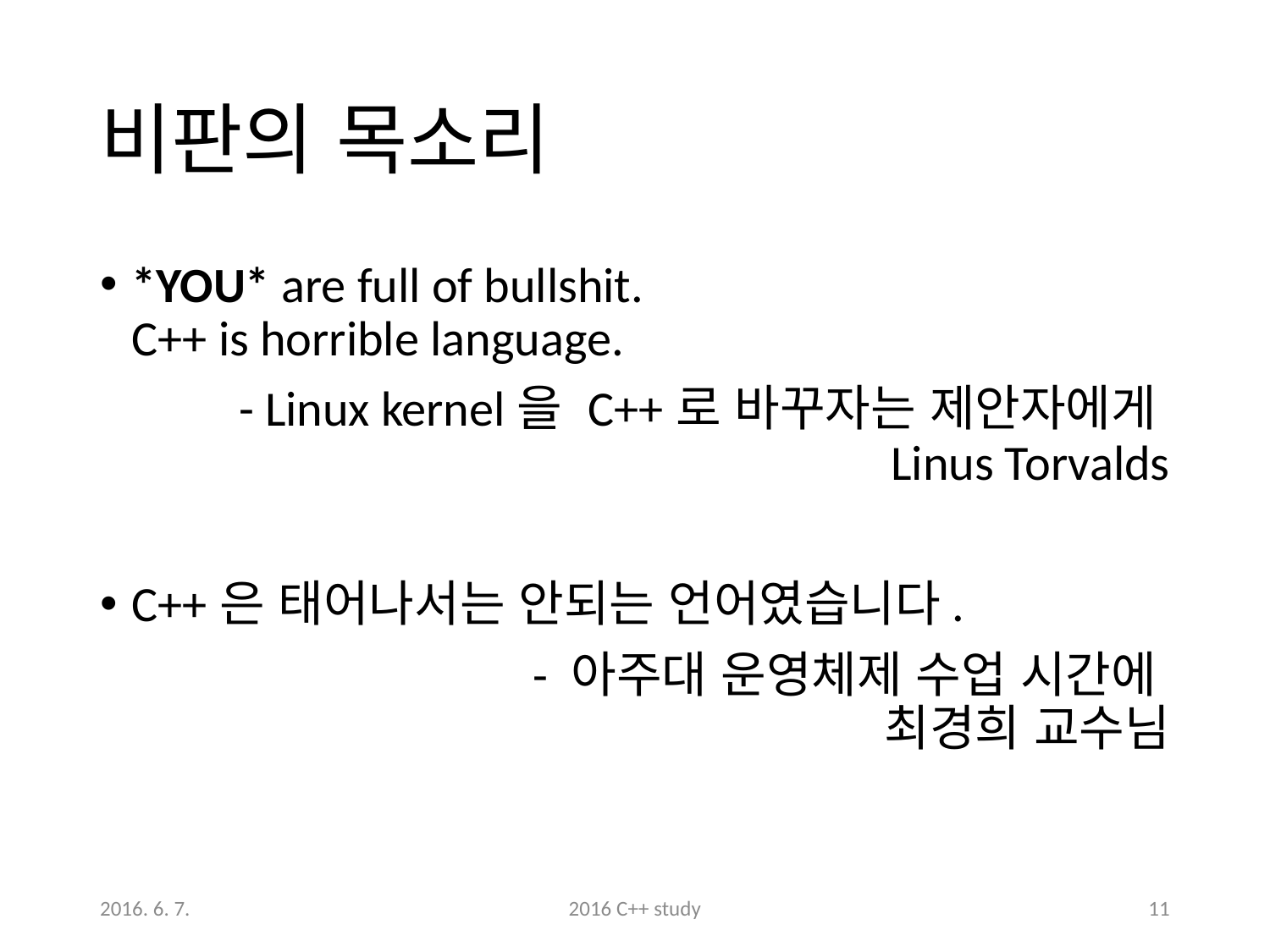

# 비판의 목소리
*YOU* are full of bullshit.
C++ is horrible language.
- Linux kernel을 C++로 바꾸자는 제안자에게
Linus Torvalds

C++은 태어나서는 안되는 언어였습니다.
- 아주대 운영체제 수업 시간에
최경희 교수님

2016. 6. 7.
2016 C++ study
11